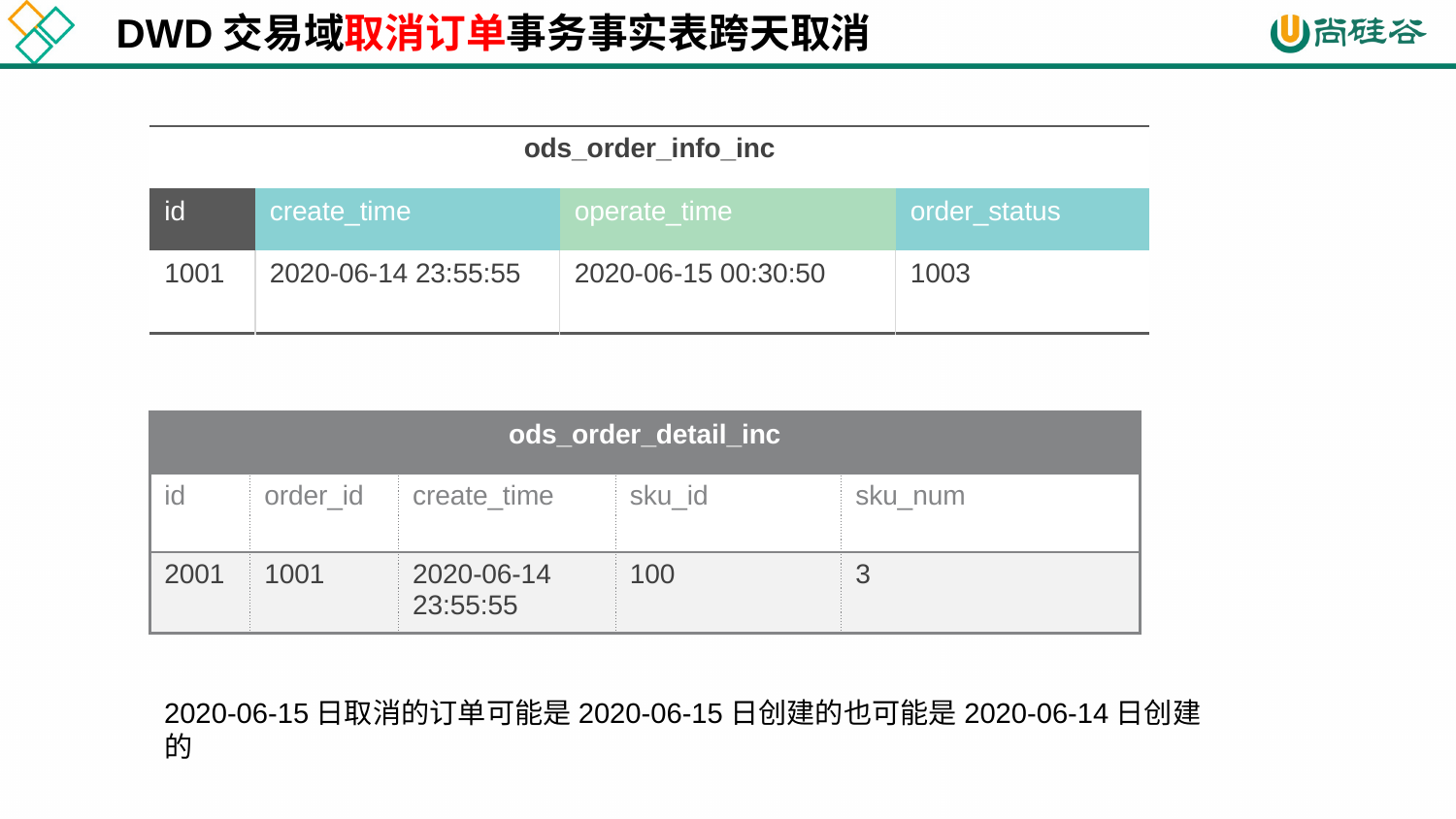

DWD交易域取消订单事务事实表跨天取消
| ods\_order\_info\_inc |  |  |  |
| --- | --- | --- | --- |
| id | create\_time | operate\_time | order\_status |
| 1001 | 2020-06-14 23:55:55 | 2020-06-15 00:30:50 | 1003 |
| ods\_order\_detail\_inc |  |  |  |  |
| --- | --- | --- | --- | --- |
| id | order\_id | create\_time | sku\_id | sku\_num |
| 2001 | 1001 | 2020-06-14 23:55:55 | 100 | 3 |
2020-06-15日取消的订单可能是2020-06-15日创建的也可能是2020-06-14日创建的